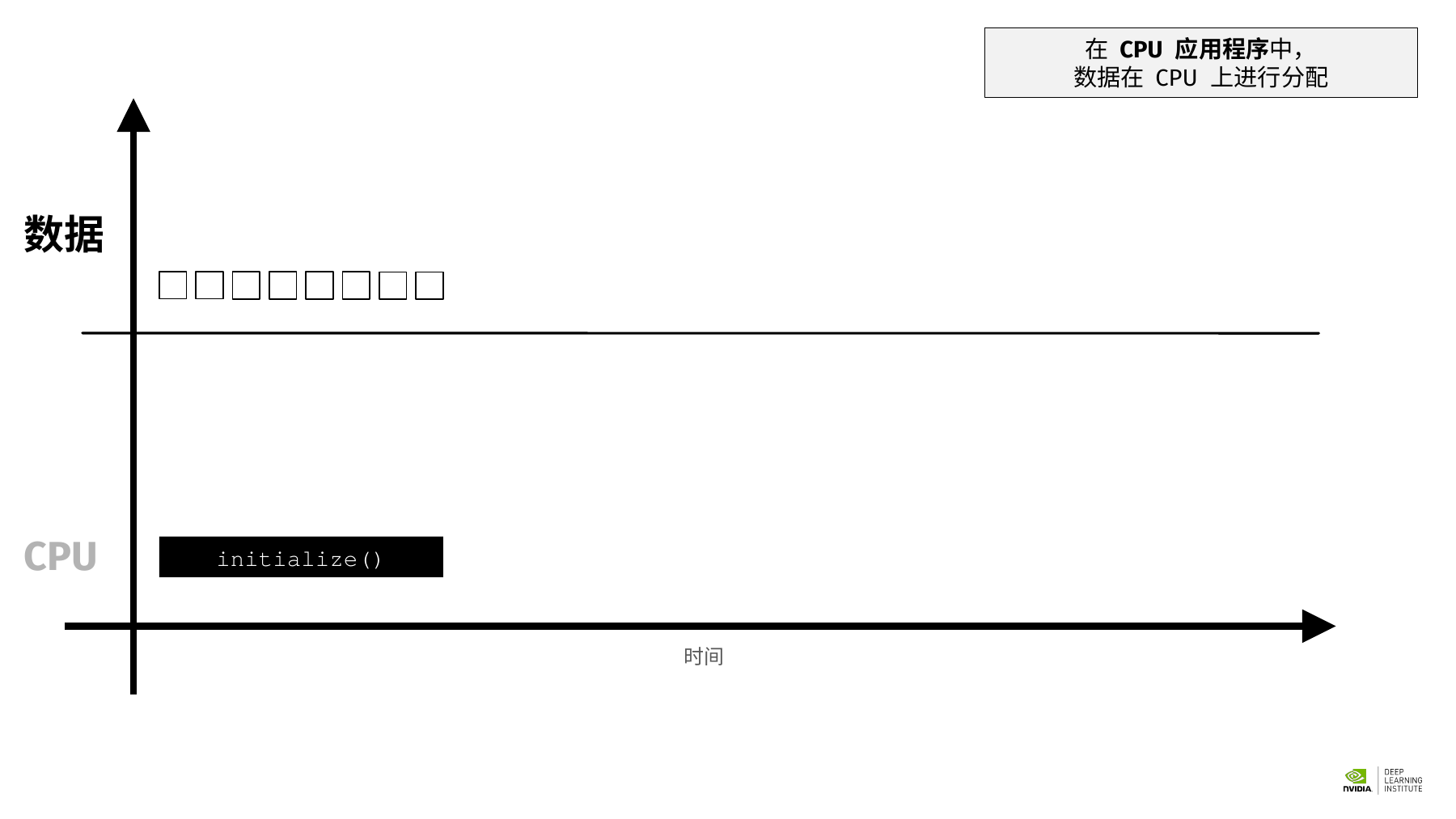

在 CPU 应用程序中，
数据在 CPU 上进行分配
时间
数据

CPU
initialize()
时间